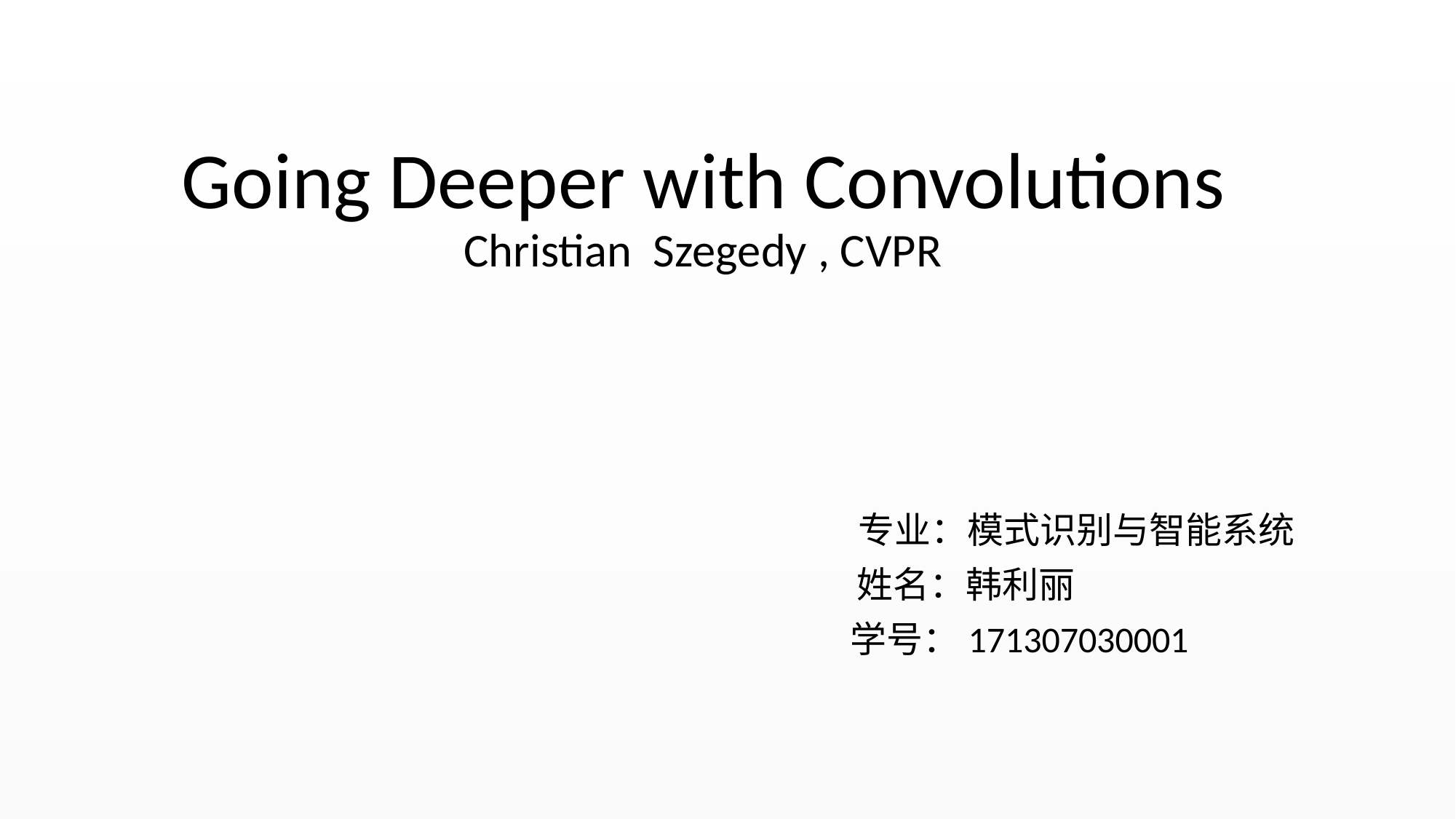

# Going Deeper with Convolutions Christian  Szegedy , CVPR
                          专业：模式识别与智能系统
姓名：韩利丽
            学号：171307030001